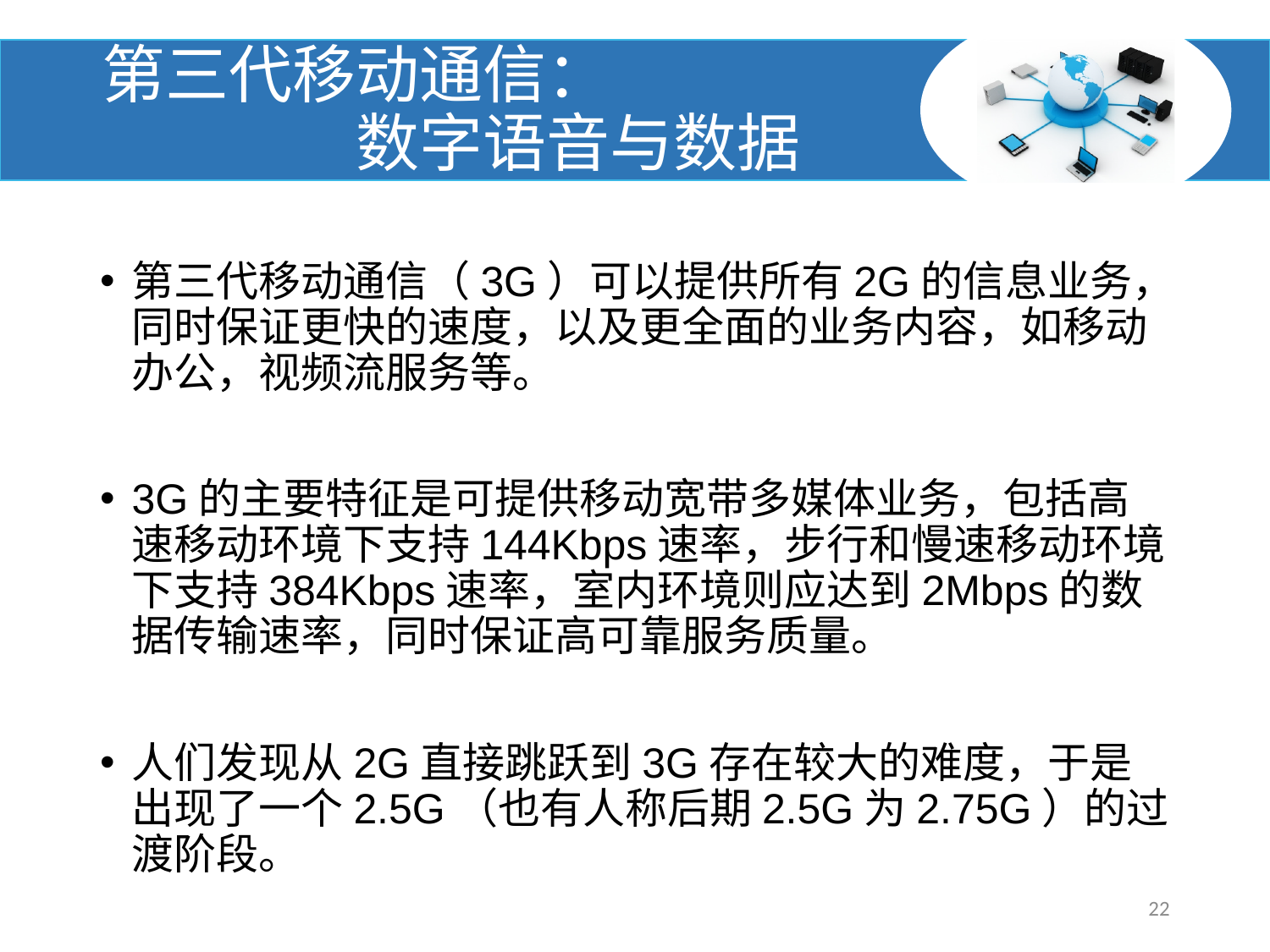

# 第三代移动通信： 数字语音与数据
第三代移动通信（3G）可以提供所有2G的信息业务，同时保证更快的速度，以及更全面的业务内容，如移动办公，视频流服务等。

3G的主要特征是可提供移动宽带多媒体业务，包括高速移动环境下支持144Kbps速率，步行和慢速移动环境下支持384Kbps速率，室内环境则应达到2Mbps的数据传输速率，同时保证高可靠服务质量。

人们发现从2G直接跳跃到3G存在较大的难度，于是出现了一个2.5G（也有人称后期2.5G为2.75G）的过渡阶段。

22